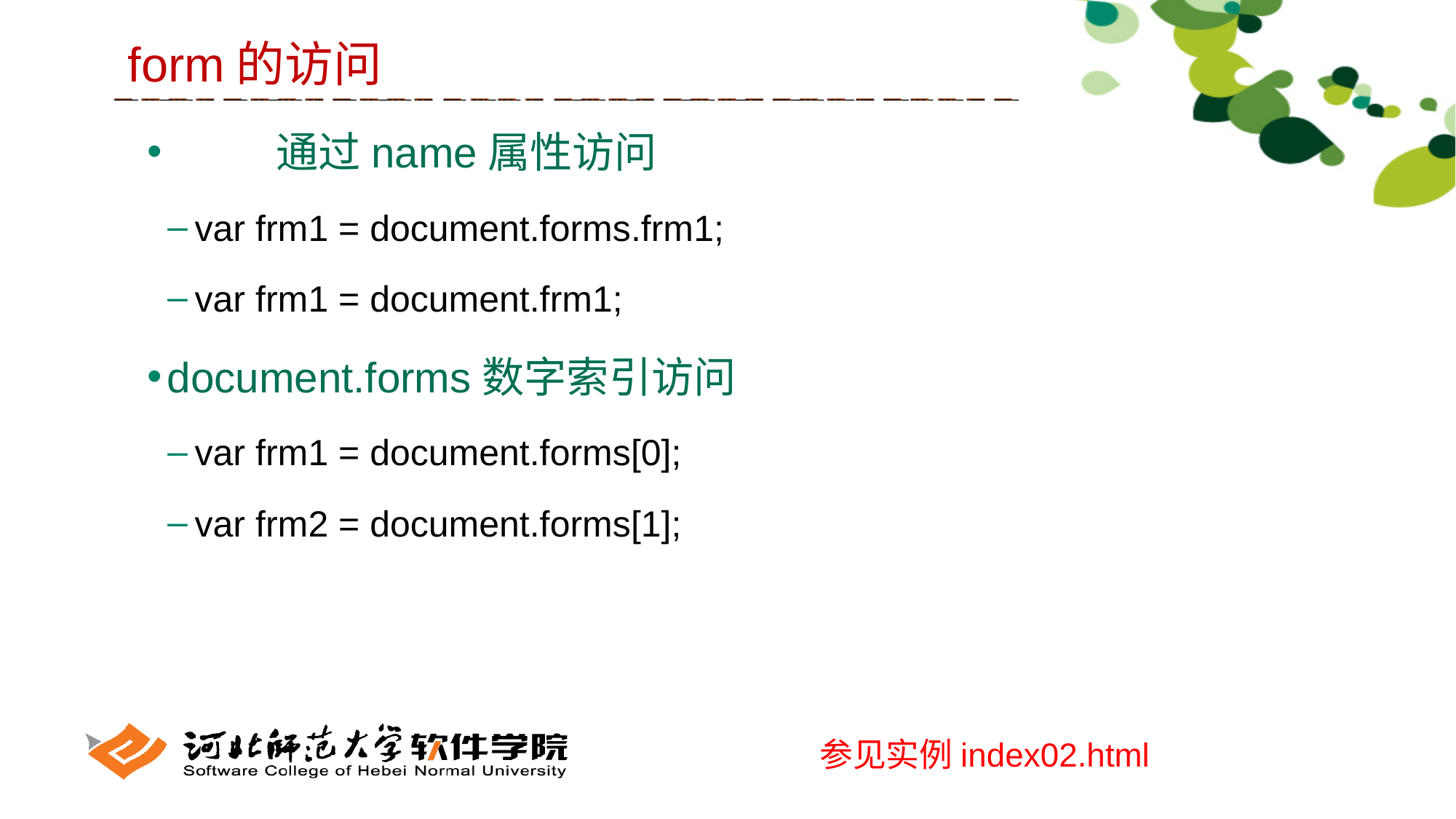

form的访问
	通过name属性访问
var frm1 = document.forms.frm1;
var frm1 = document.frm1;
document.forms数字索引访问
var frm1 = document.forms[0];
var frm2 = document.forms[1];
参见实例index02.html